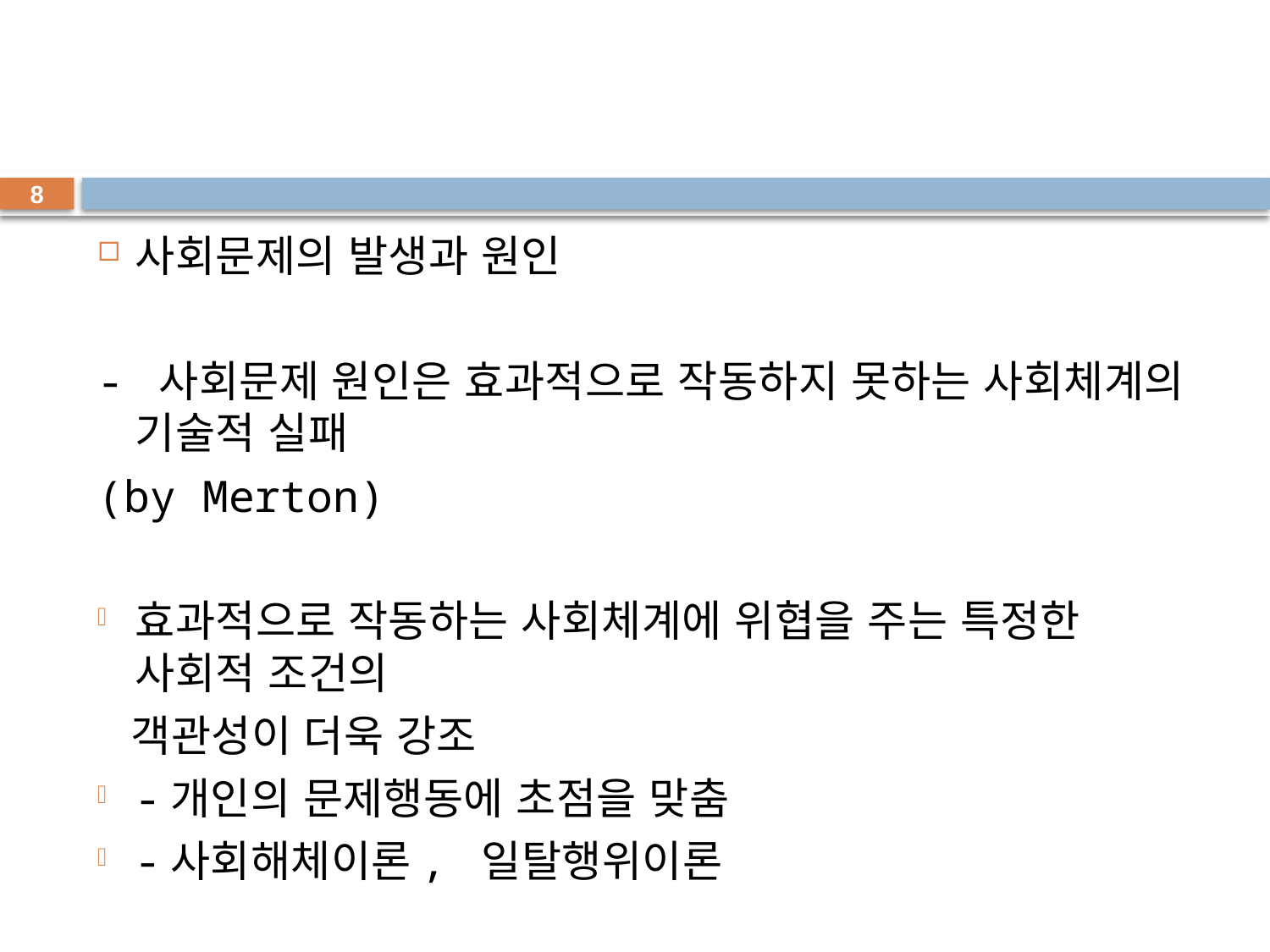

#
8
사회문제의 발생과 원인

- 사회문제 원인은 효과적으로 작동하지 못하는 사회체계의 기술적 실패
(by Merton)

효과적으로 작동하는 사회체계에 위협을 주는 특정한 사회적 조건의
  객관성이 더욱 강조
-개인의 문제행동에 초점을 맞춤
-사회해체이론, 일탈행위이론